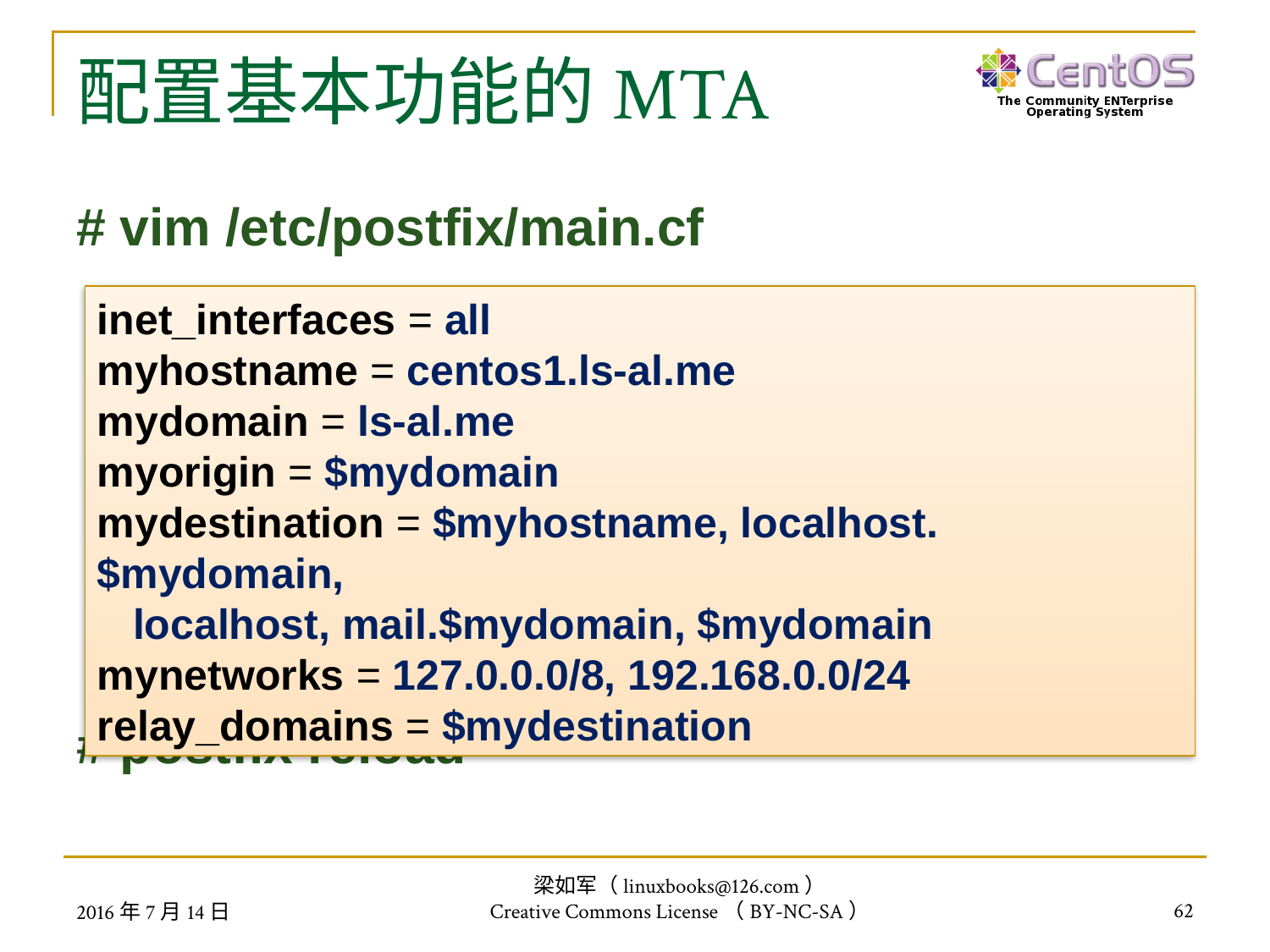

# 配置基本功能的MTA
# vim /etc/postfix/main.cf

# postfix reload
inet_interfaces = all
myhostname = centos1.ls-al.me
mydomain = ls-al.me
myorigin = $mydomain
mydestination = $myhostname, localhost.$mydomain,
   localhost, mail.$mydomain, $mydomain
mynetworks = 127.0.0.0/8, 192.168.0.0/24
relay_domains = $mydestination
梁如军（linuxbooks@126.com）
Creative Commons License（BY-NC-SA）
2016年7月14日
62